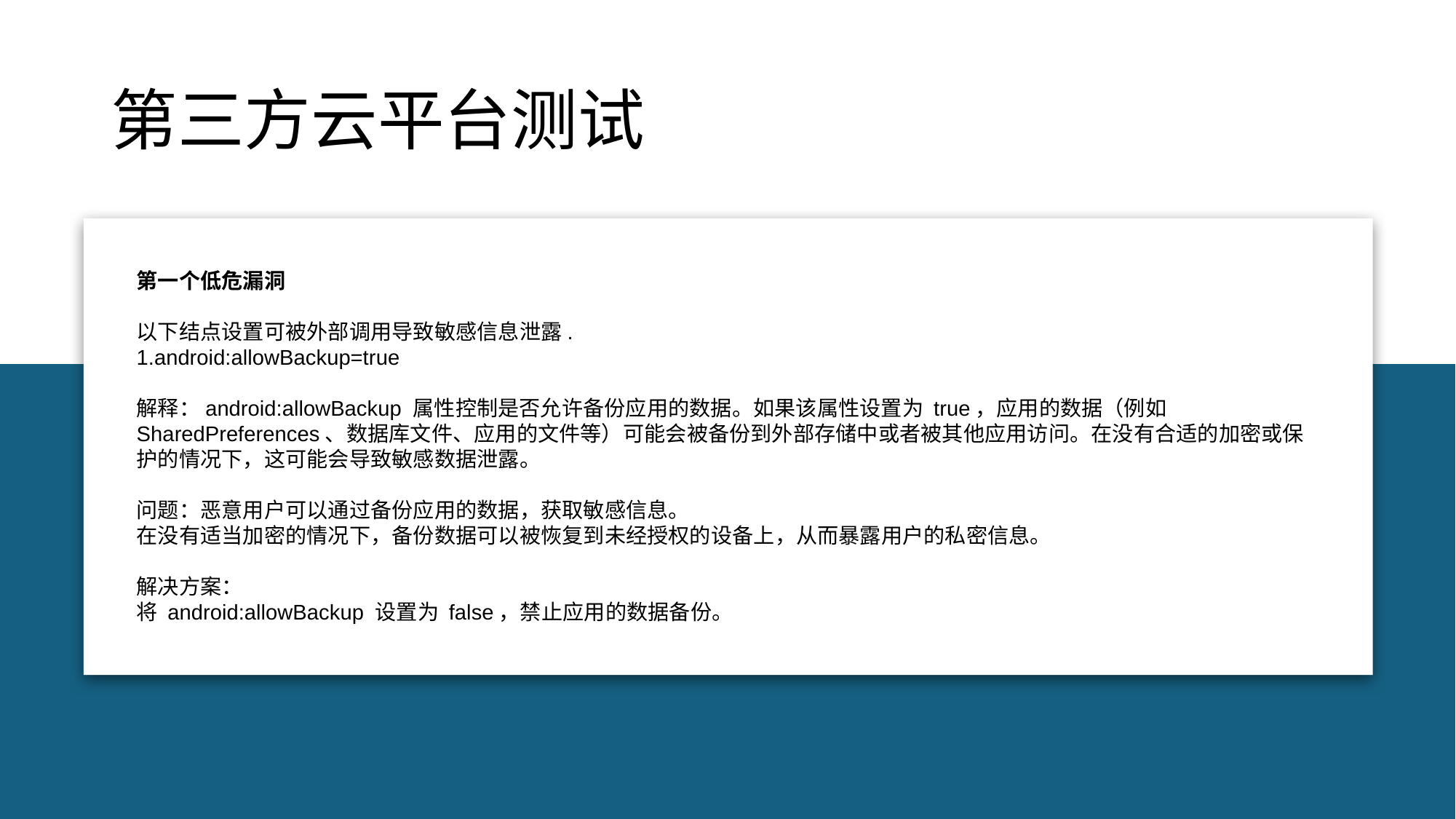

# 第三方云平台测试

第一个低危漏洞

以下结点设置可被外部调用导致敏感信息泄露.
1.android:allowBackup=true

解释：android:allowBackup 属性控制是否允许备份应用的数据。如果该属性设置为 true，应用的数据（例如 SharedPreferences、数据库文件、应用的文件等）可能会被备份到外部存储中或者被其他应用访问。在没有合适的加密或保护的情况下，这可能会导致敏感数据泄露。

问题：恶意用户可以通过备份应用的数据，获取敏感信息。
在没有适当加密的情况下，备份数据可以被恢复到未经授权的设备上，从而暴露用户的私密信息。

解决方案：
将 android:allowBackup 设置为 false，禁止应用的数据备份。